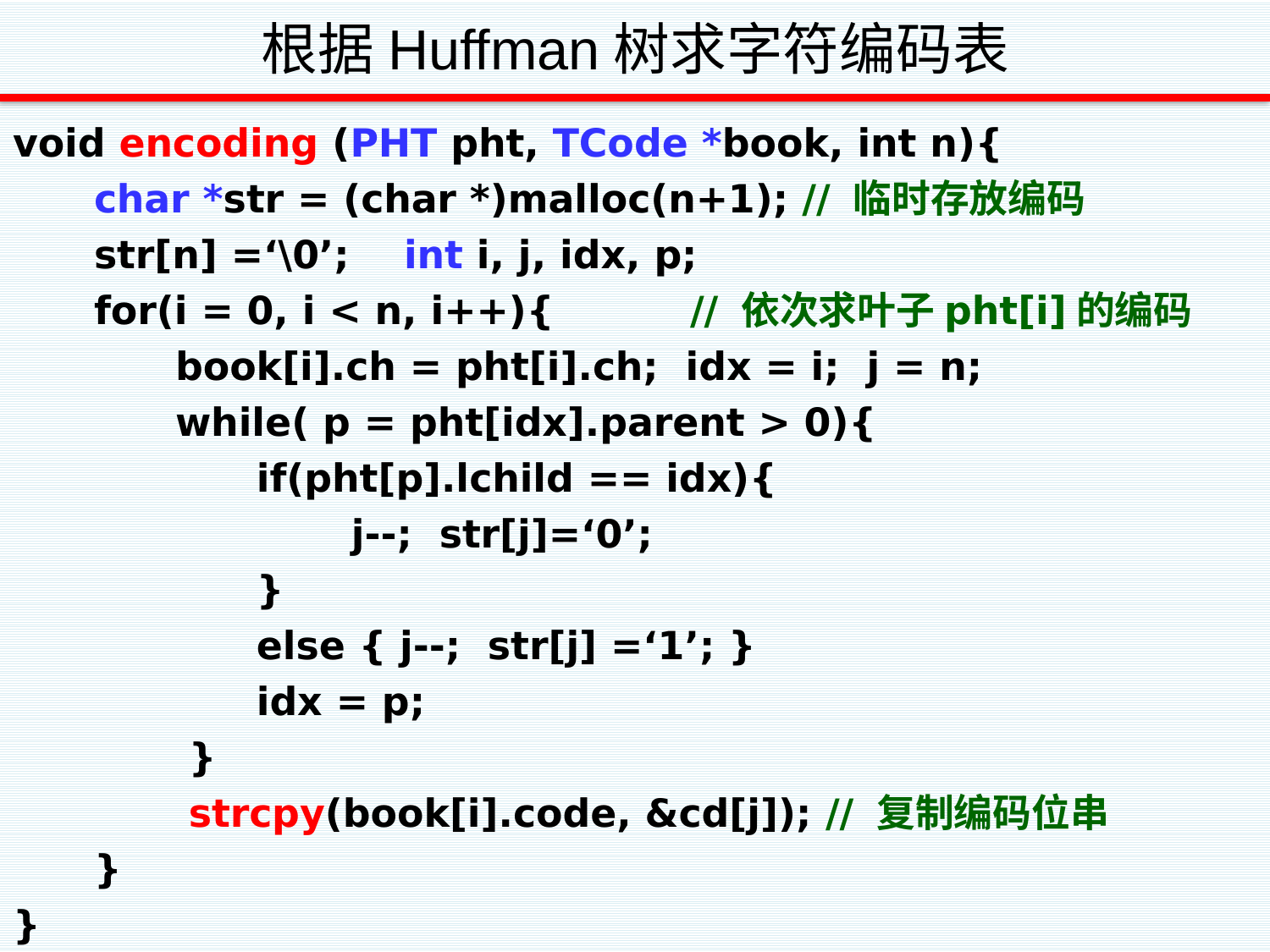

# 根据Huffman树求字符编码表
void encoding (PHT pht, TCode *book, int n){
      char *str = (char *)malloc(n+1); // 临时存放编码
      str[n] =‘\0’;    int i, j, idx, p;
      for(i = 0, i < n, i++){          // 依次求叶子pht[i]的编码
            book[i].ch = pht[i].ch;  idx = i;  j = n;
            while( p = pht[idx].parent > 0){
                  if(pht[p].lchild == idx){
                         j--;  str[j]=‘0’;
                  }
                  else { j--;  str[j] =‘1’; }
                  idx = p;
             }
             strcpy(book[i].code, &cd[j]); // 复制编码位串
      }
}